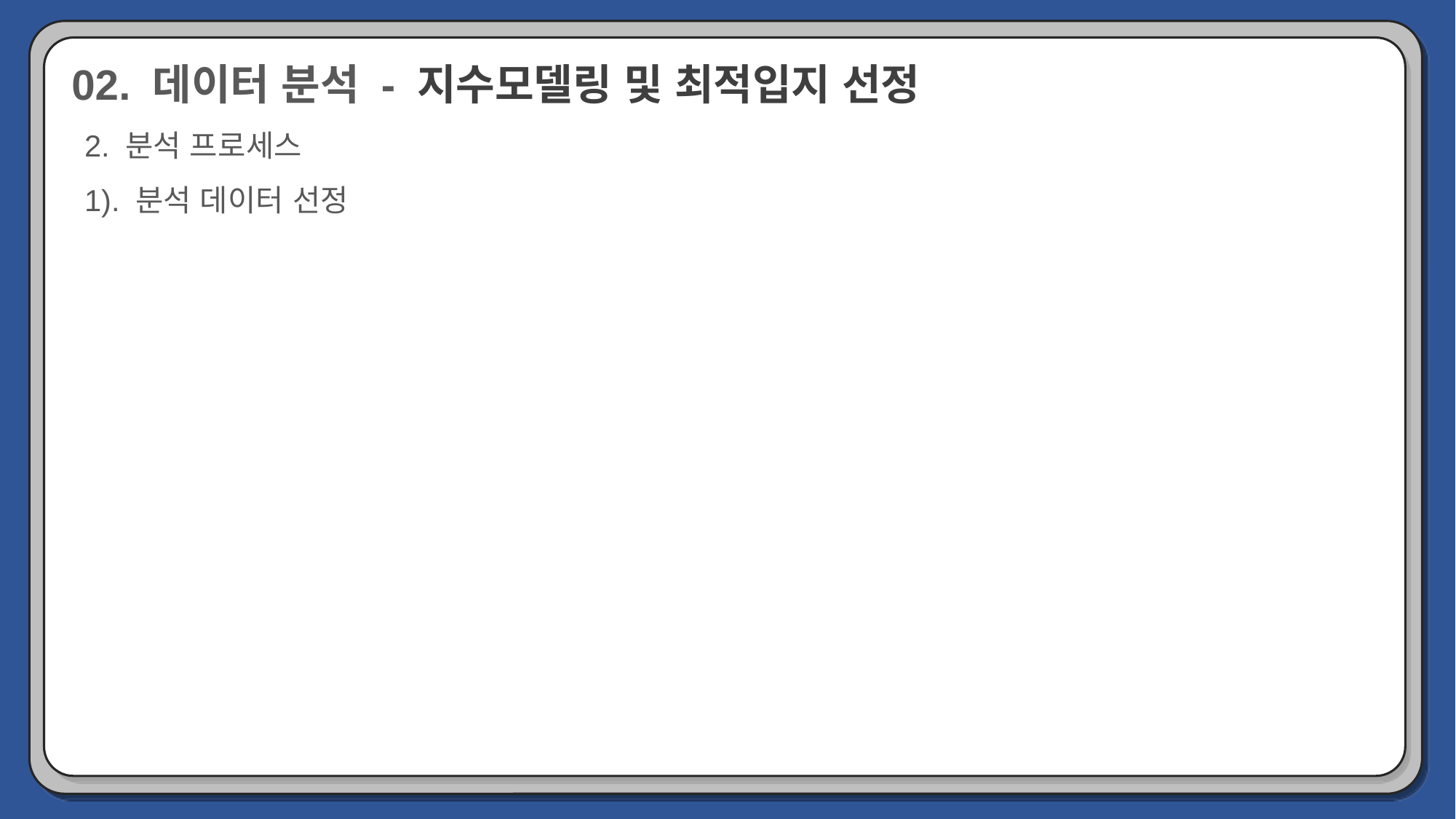

02. 데이터 분석 - 지수모델링 및 최적입지 선정
2. 분석 프로세스
1). 분석 데이터 선정